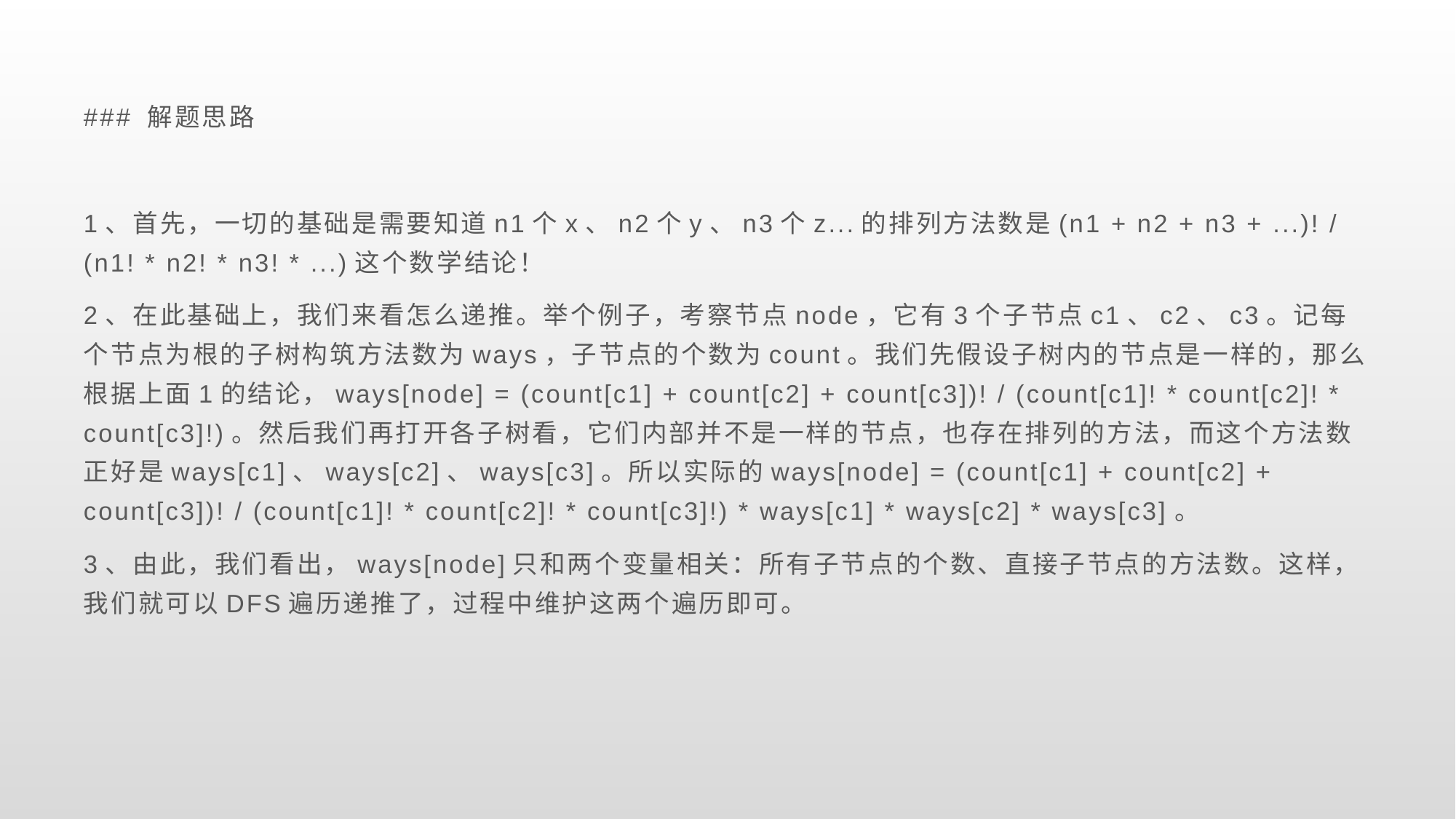

### 解题思路

1、首先，一切的基础是需要知道n1个x、n2个y、n3个z...的排列方法数是(n1 + n2 + n3 + ...)! / (n1! * n2! * n3! * ...)这个数学结论！
2、在此基础上，我们来看怎么递推。举个例子，考察节点node，它有3个子节点c1、c2、c3。记每个节点为根的子树构筑方法数为ways，子节点的个数为count。我们先假设子树内的节点是一样的，那么根据上面1的结论，ways[node] = (count[c1] + count[c2] + count[c3])! / (count[c1]! * count[c2]! * count[c3]!)。然后我们再打开各子树看，它们内部并不是一样的节点，也存在排列的方法，而这个方法数正好是ways[c1]、ways[c2]、ways[c3]。所以实际的ways[node] = (count[c1] + count[c2] + count[c3])! / (count[c1]! * count[c2]! * count[c3]!) * ways[c1] * ways[c2] * ways[c3]。
3、由此，我们看出，ways[node]只和两个变量相关：所有子节点的个数、直接子节点的方法数。这样，我们就可以DFS遍历递推了，过程中维护这两个遍历即可。